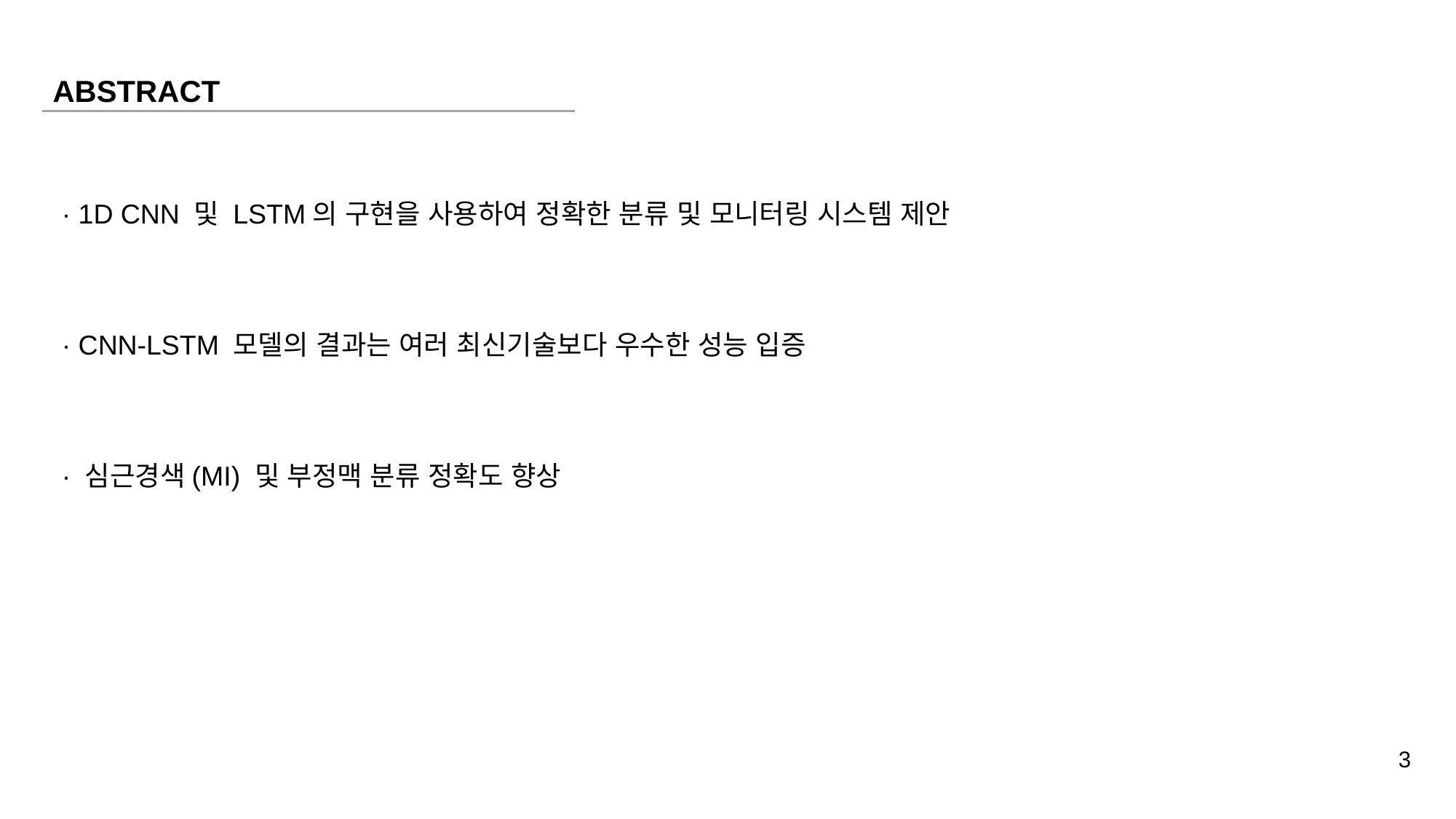

ABSTRACT
· 1D CNN 및 LSTM의 구현을 사용하여 정확한 분류 및 모니터링 시스템 제안

· CNN-LSTM 모델의 결과는 여러 최신기술보다 우수한 성능 입증

· 심근경색(MI) 및 부정맥 분류 정확도 향상
 3